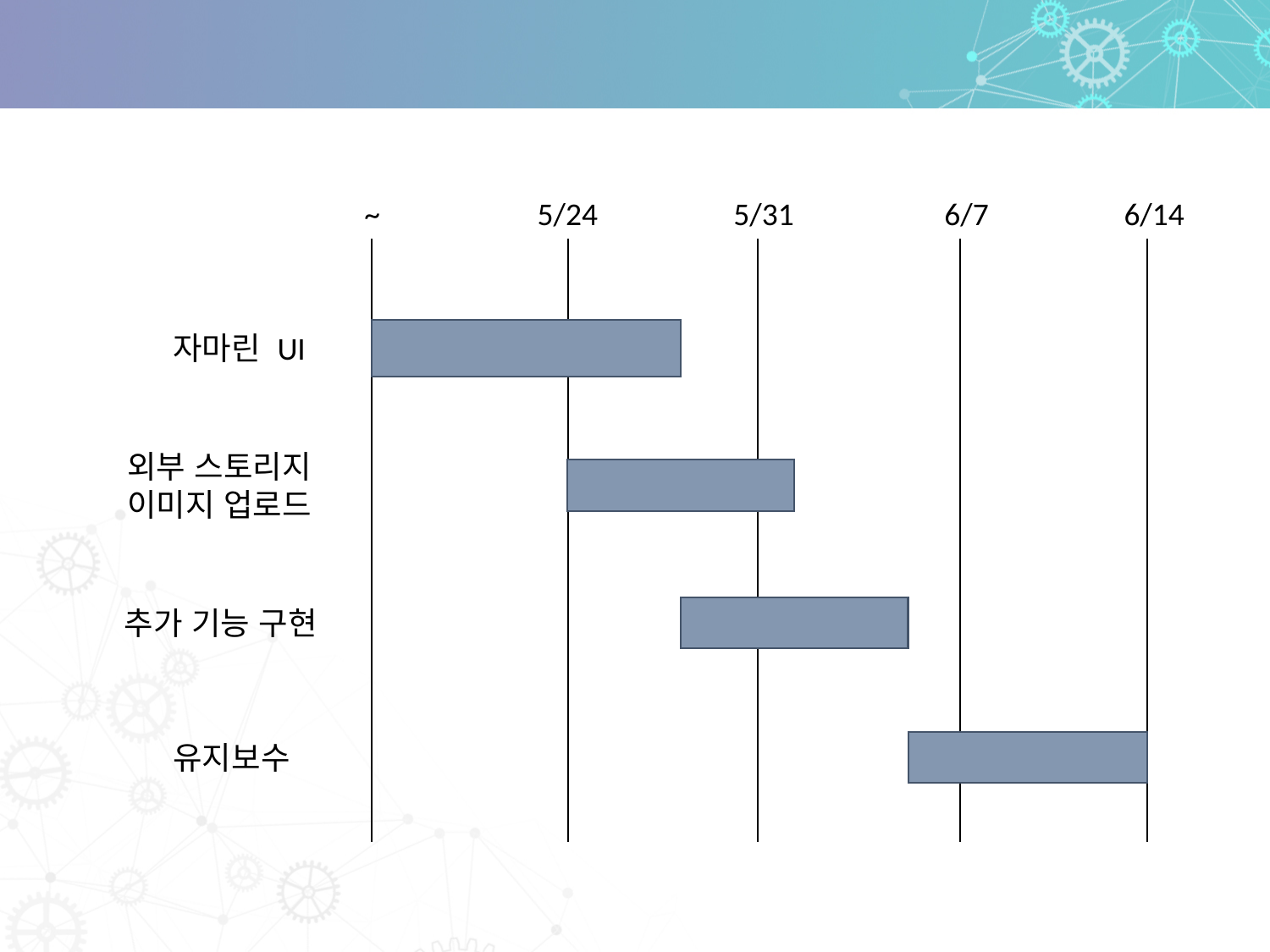

# 4. 일정
~
5/24
5/31
6/7
6/14

자마린 UI
외부 스토리지 이미지 업로드

추가 기능 구현

유지보수